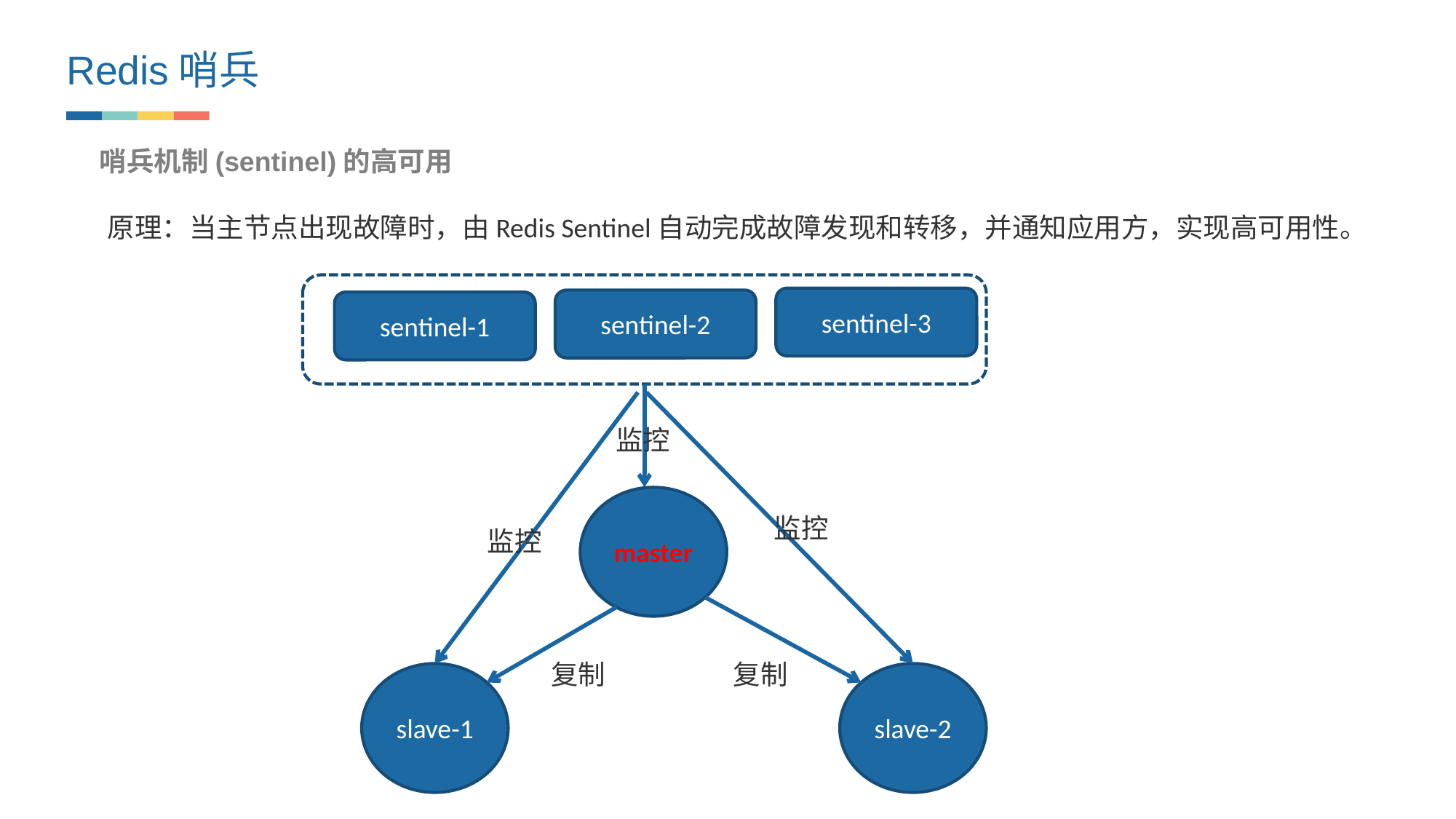

Redis哨兵

哨兵机制(sentinel)的高可用
原理：当主节点出现故障时，由Redis Sentinel自动完成故障发现和转移，并通知应用方，实现高可用性。

sentinel-3
sentinel-2
sentinel-1
监控
master
监控
监控
复制
复制
slave-1
slave-2